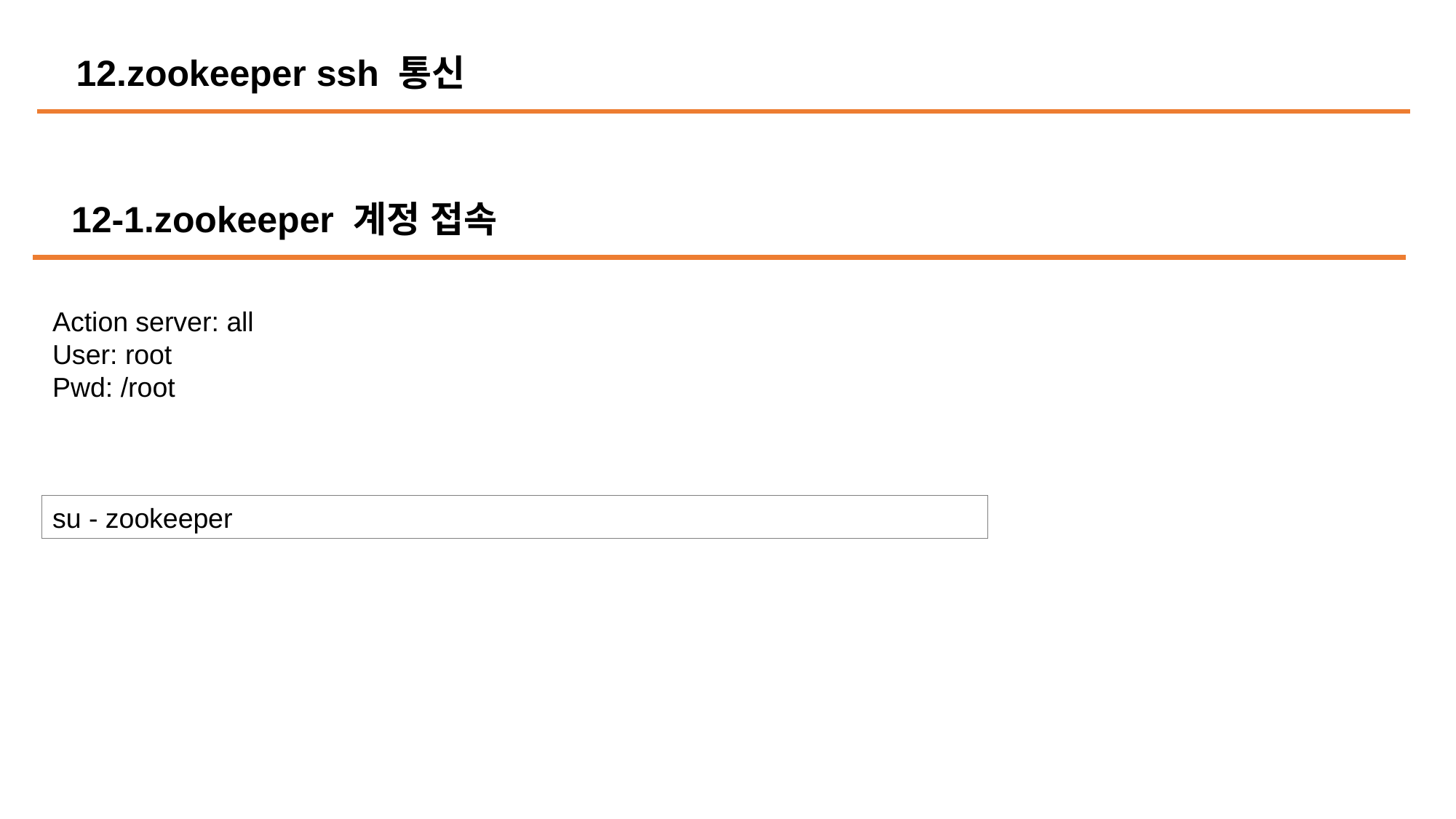

12.zookeeper ssh 통신
12-1.zookeeper 계정 접속
Action server: all
User: root
Pwd: /root
su - zookeeper